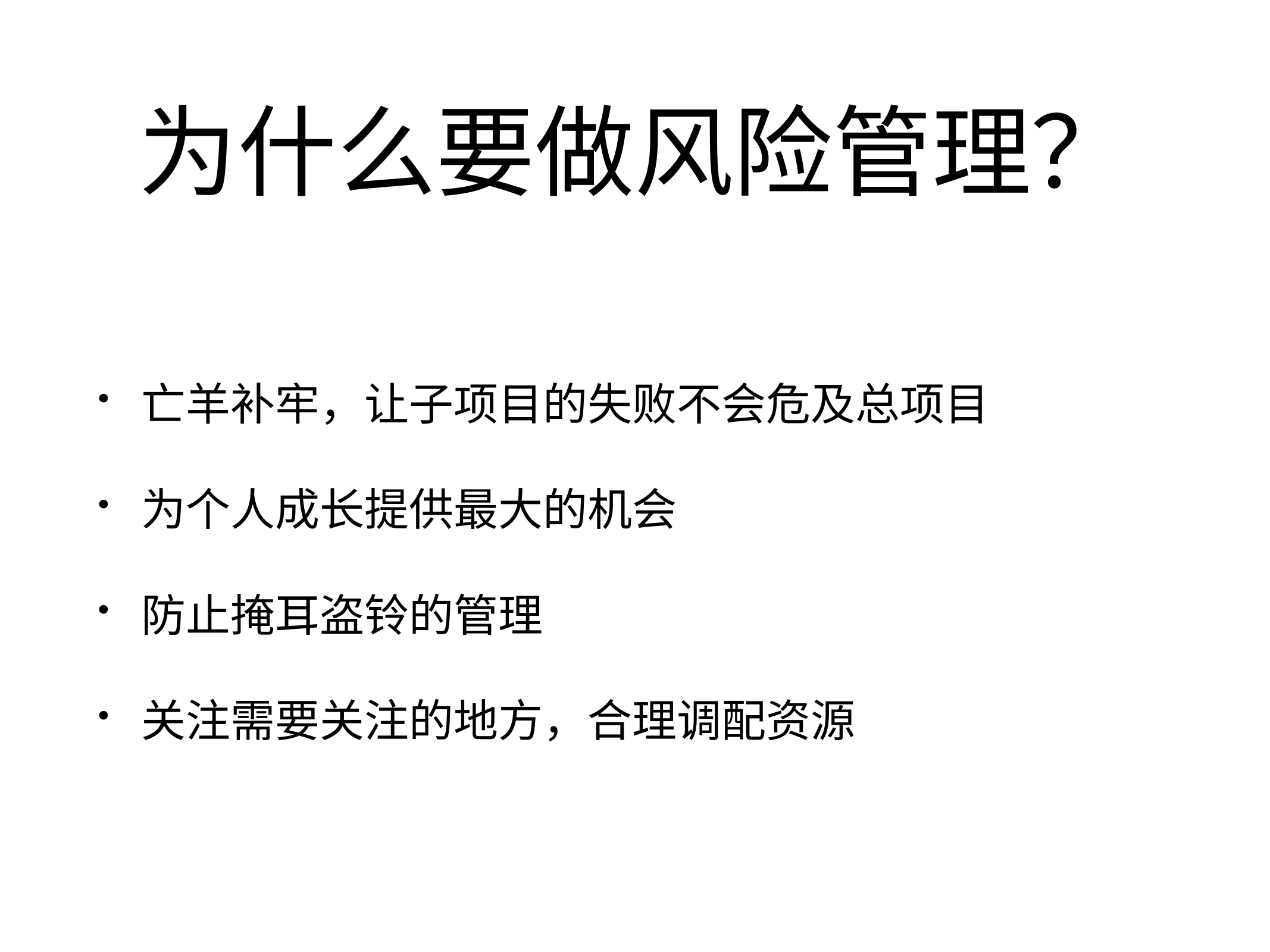

# 为什么要做风险管理？
亡羊补牢，让子项目的失败不会危及总项目
为个人成长提供最大的机会
防止掩耳盗铃的管理
关注需要关注的地方，合理调配资源